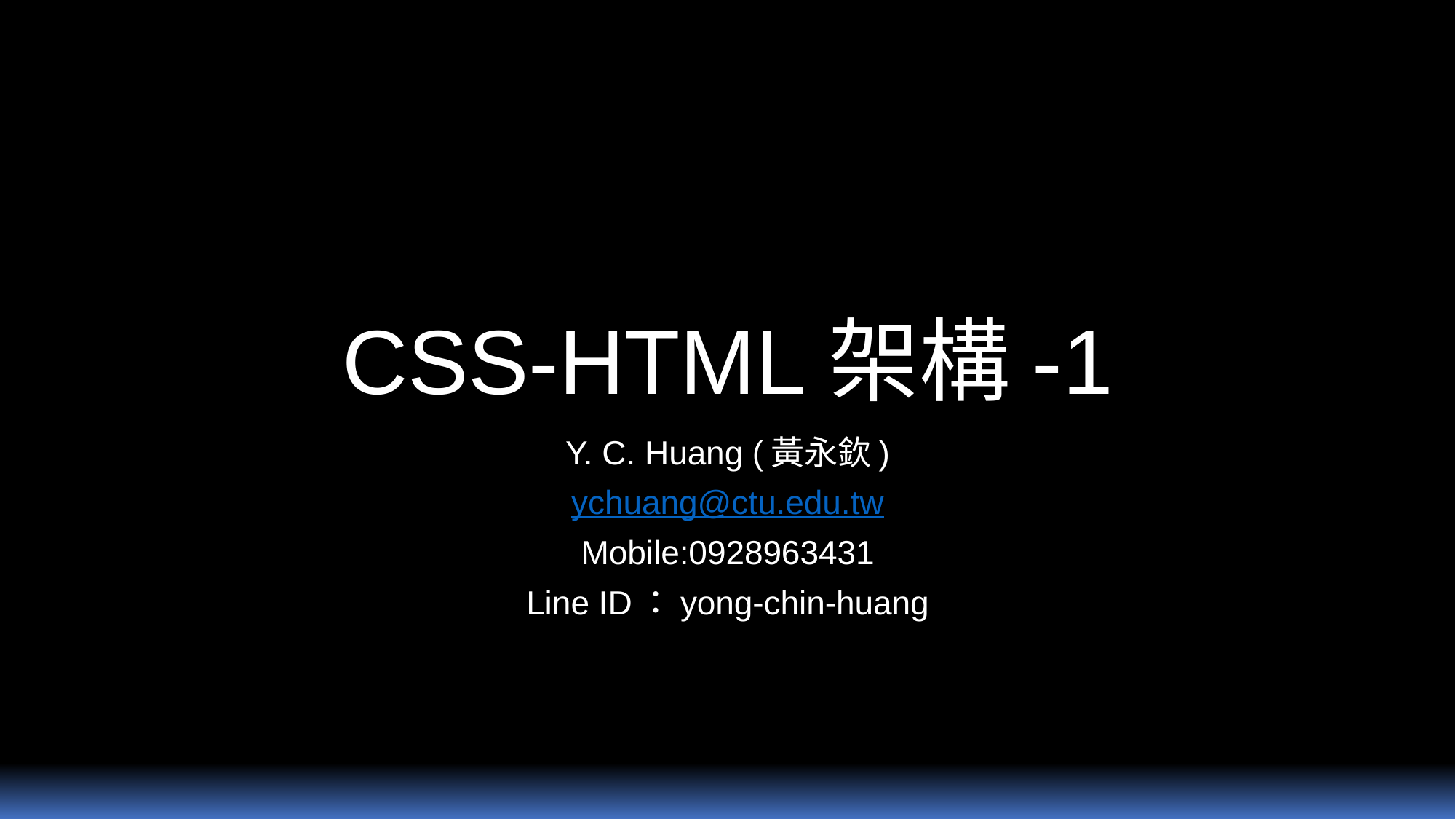

# CSS-HTML架構-1
Y. C. Huang (黃永欽)
ychuang@ctu.edu.tw
Mobile:0928963431
Line ID：yong-chin-huang